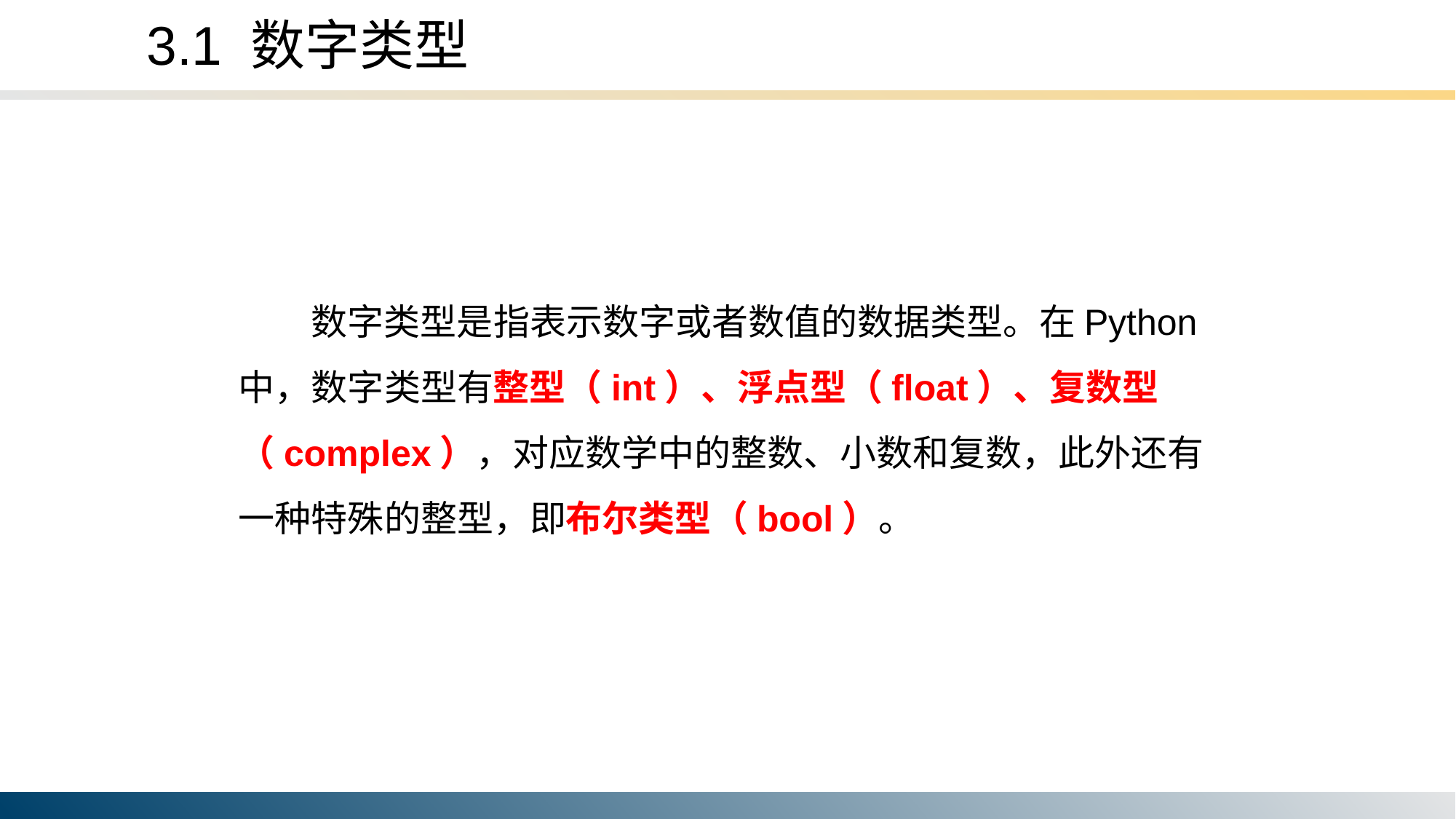

3.1 数字类型

数字类型是指表示数字或者数值的数据类型。在Python中，数字类型有整型（int）、浮点型（float）、复数型（complex），对应数学中的整数、小数和复数，此外还有一种特殊的整型，即布尔类型（bool）。